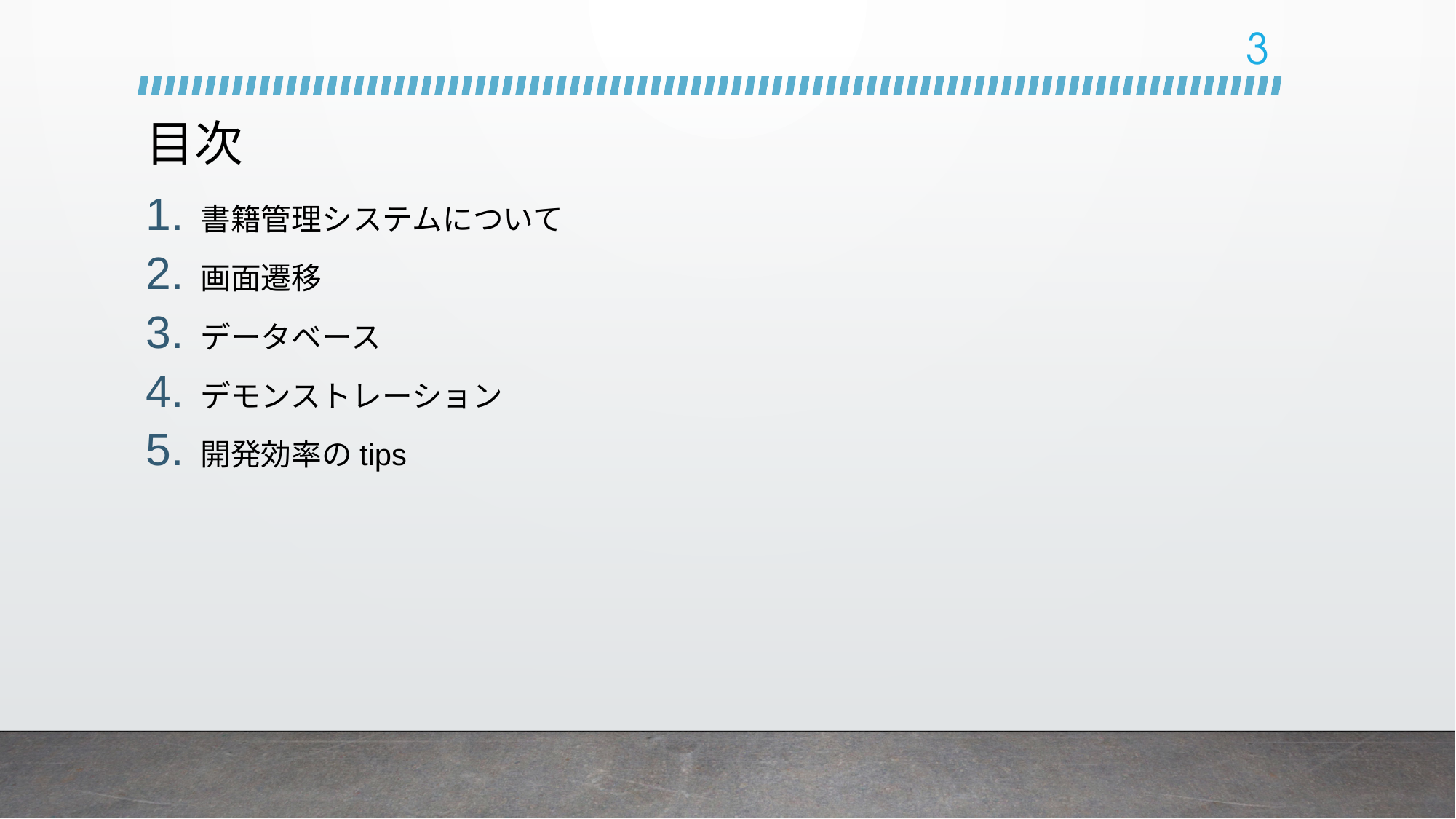

3
# 目次
書籍管理システムについて
画面遷移
データベース
デモンストレーション
開発効率のtips